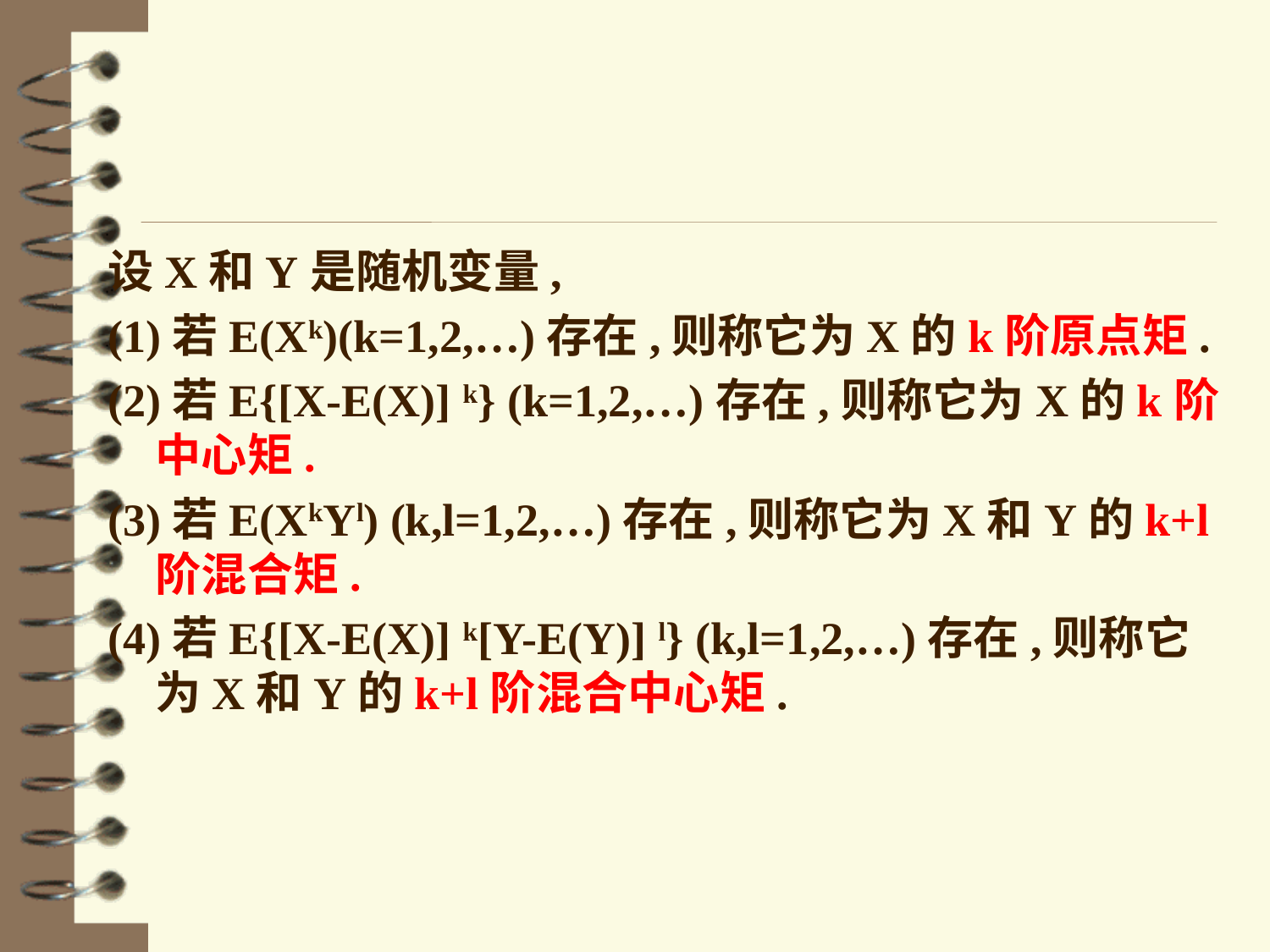

#
设X和Y是随机变量,
(1)若E(Xk)(k=1,2,…)存在,则称它为X的k阶原点矩.
(2)若E{[X-E(X)] k} (k=1,2,…)存在,则称它为X的k阶中心矩.
(3)若E(XkYl) (k,l=1,2,…)存在,则称它为X和Y的k+l阶混合矩.
(4)若E{[X-E(X)] k[Y-E(Y)] l} (k,l=1,2,…)存在,则称它为X和Y的k+l阶混合中心矩.